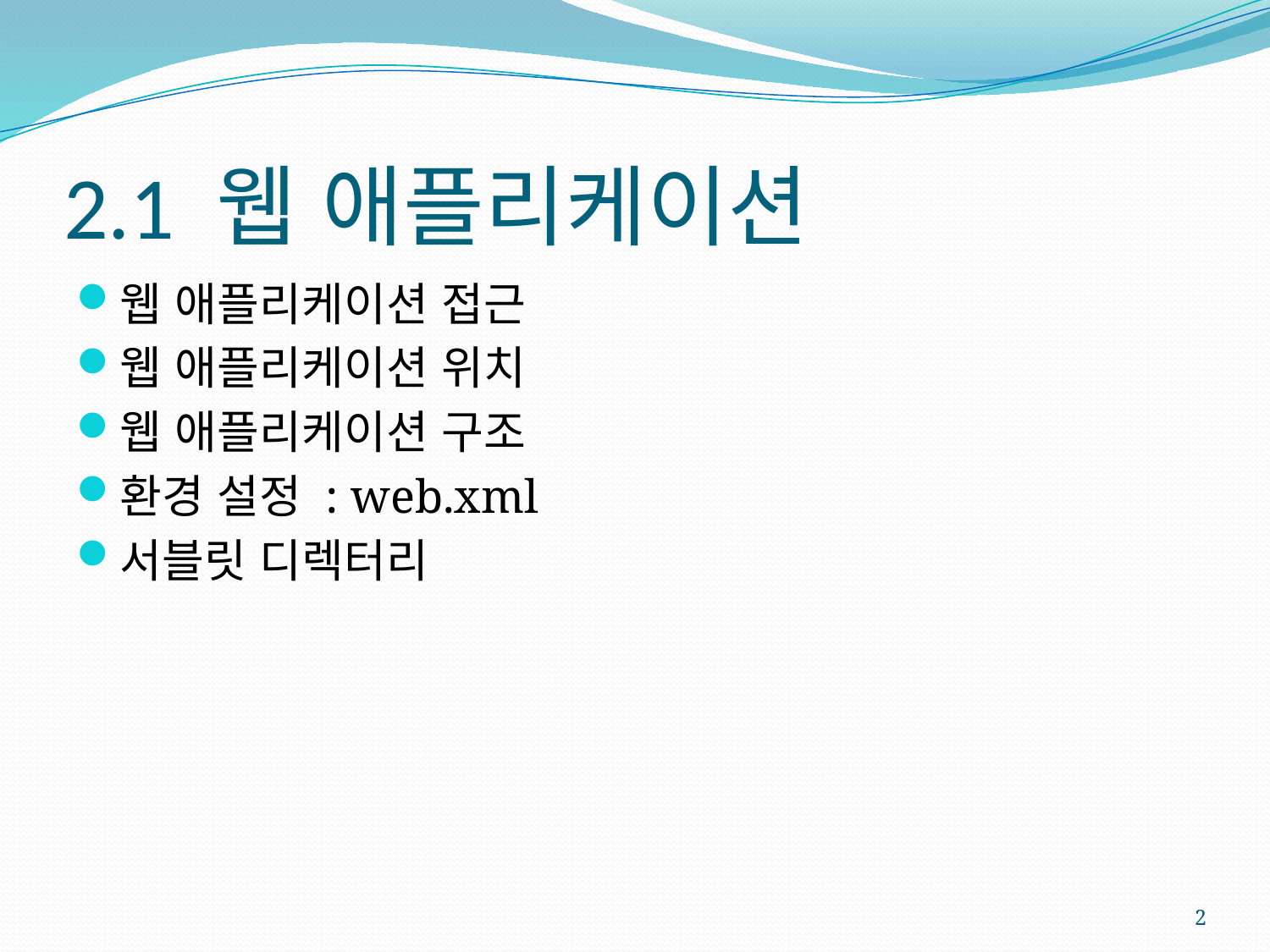

# 2.1 웹 애플리케이션
웹 애플리케이션 접근
웹 애플리케이션 위치
웹 애플리케이션 구조
환경 설정 : web.xml
서블릿 디렉터리

2